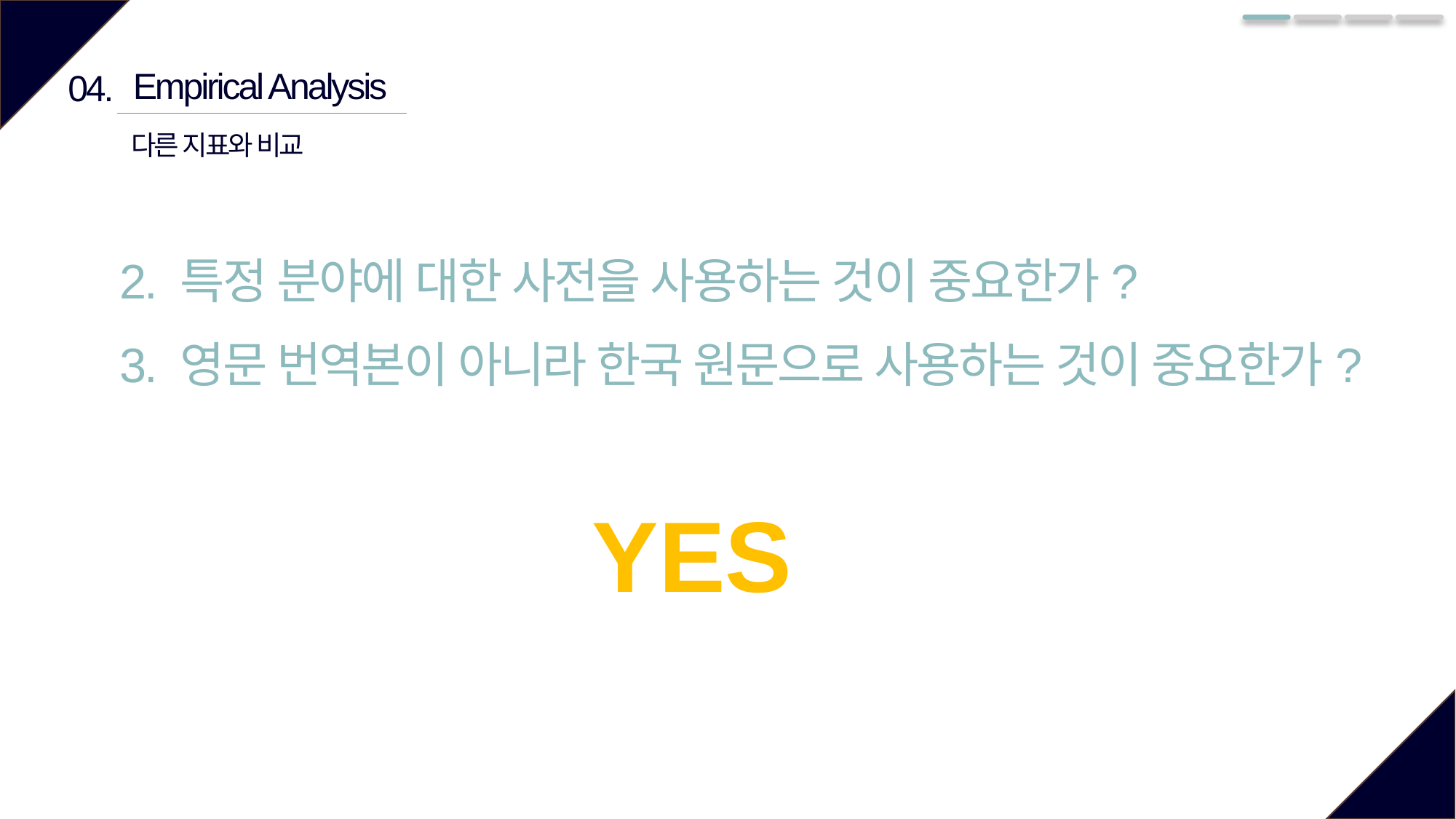

Empirical Analysis
04.
다른 지표와 비교
2. 특정 분야에 대한 사전을 사용하는 것이 중요한가?

3. 영문 번역본이 아니라 한국 원문으로 사용하는 것이 중요한가?
YES